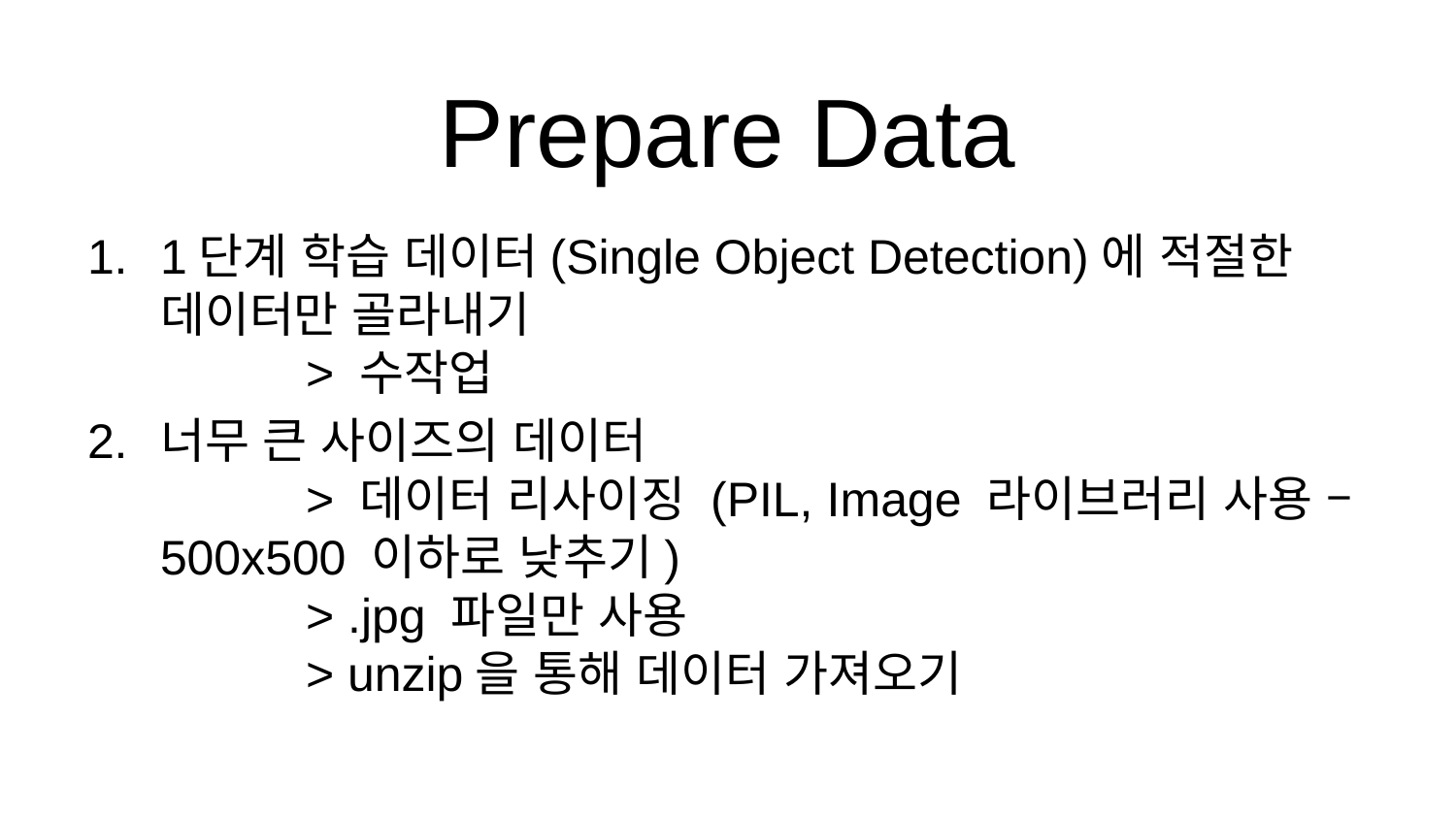

Prepare Data
1단계 학습 데이터(Single Object Detection)에 적절한 데이터만 골라내기
	> 수작업
너무 큰 사이즈의 데이터
	> 데이터 리사이징 (PIL, Image 라이브러리 사용 – 500x500 이하로 낮추기)
	> .jpg 파일만 사용
	> unzip을 통해 데이터 가져오기